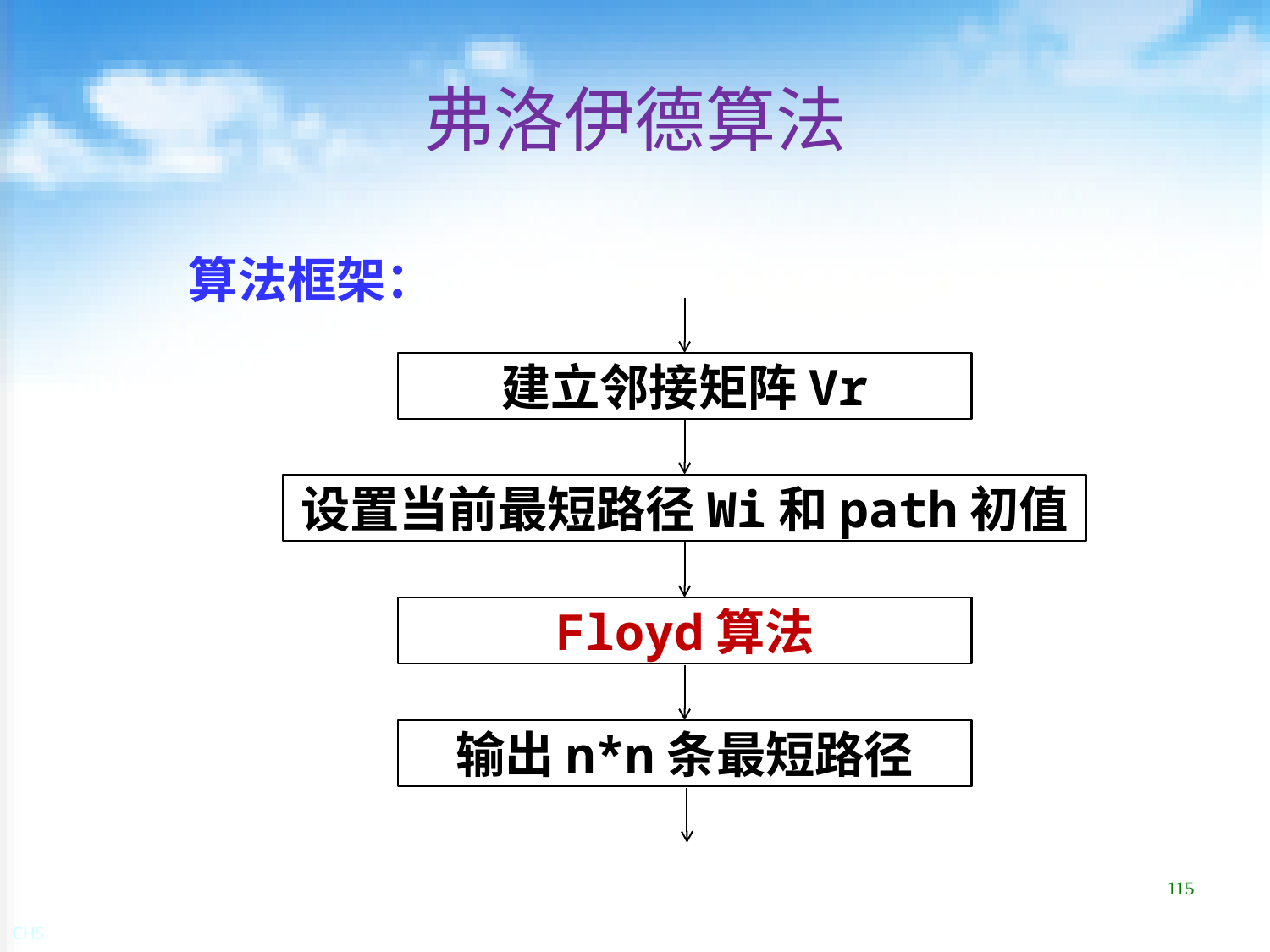

# 弗洛伊德算法
算法框架：
建立邻接矩阵Vr
设置当前最短路径Wi和path初值
Floyd算法
输出n*n条最短路径
115